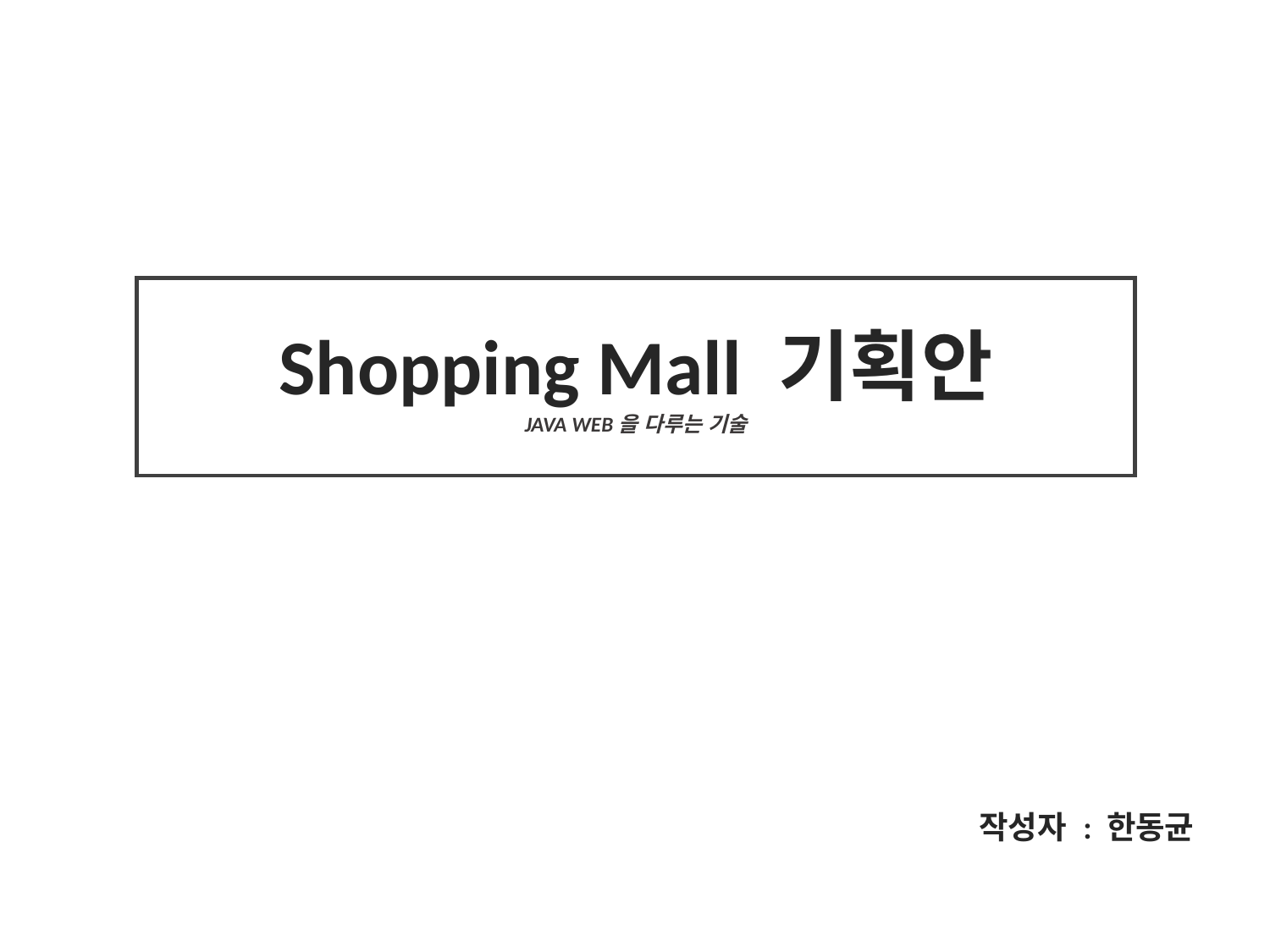

Shopping Mall 기획안
JAVA WEB을 다루는 기술
작성자 : 한동균